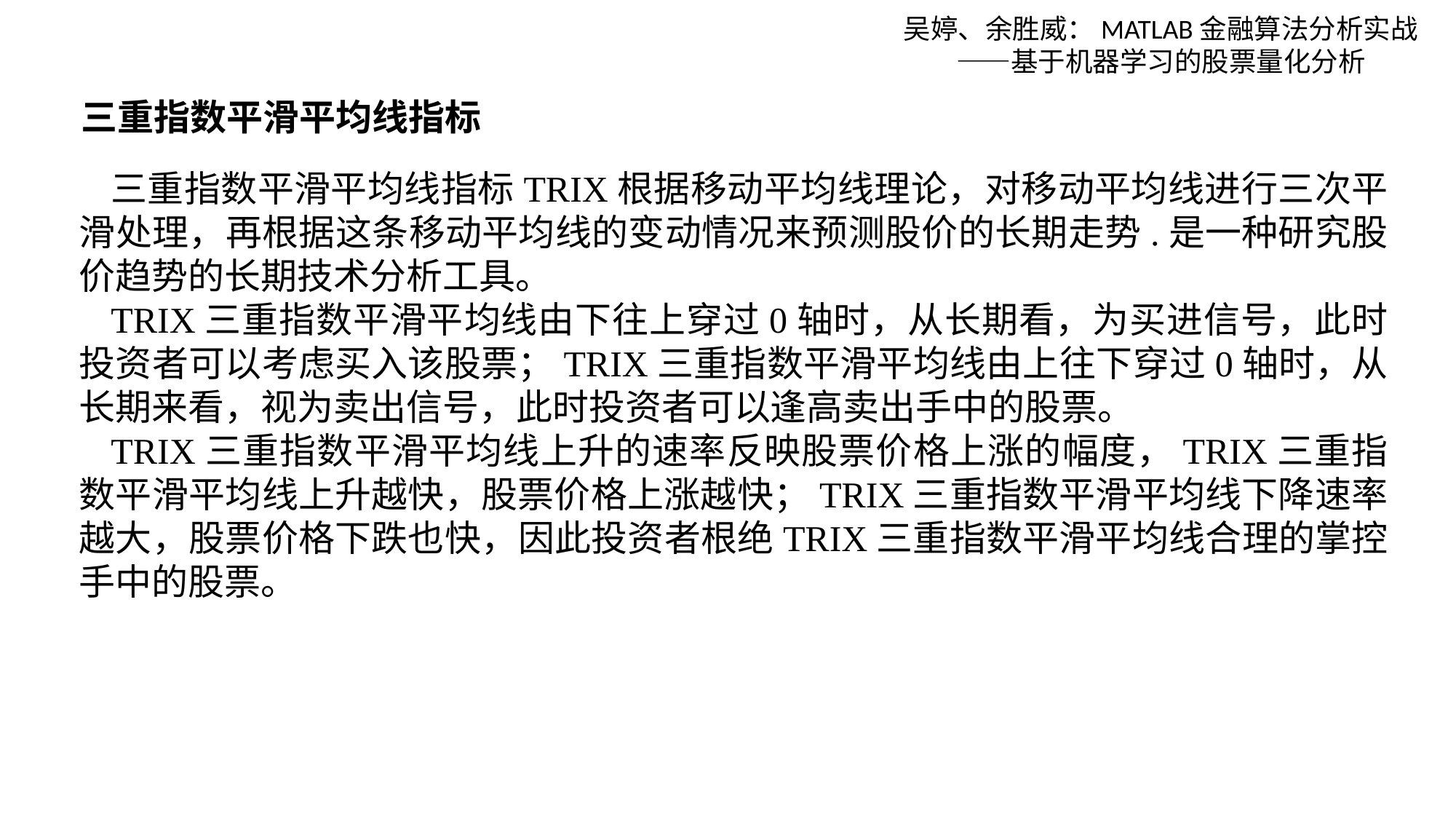

吴婷、余胜威：MATLAB金融算法分析实战——基于机器学习的股票量化分析
三重指数平滑平均线指标
三重指数平滑平均线指标TRIX根据移动平均线理论，对移动平均线进行三次平滑处理，再根据这条移动平均线的变动情况来预测股价的长期走势.是一种研究股价趋势的长期技术分析工具。
TRIX三重指数平滑平均线由下往上穿过0轴时，从长期看，为买进信号，此时投资者可以考虑买入该股票；TRIX三重指数平滑平均线由上往下穿过0轴时，从长期来看，视为卖出信号，此时投资者可以逢高卖出手中的股票。
TRIX三重指数平滑平均线上升的速率反映股票价格上涨的幅度，TRIX三重指数平滑平均线上升越快，股票价格上涨越快；TRIX三重指数平滑平均线下降速率越大，股票价格下跌也快，因此投资者根绝TRIX三重指数平滑平均线合理的掌控手中的股票。